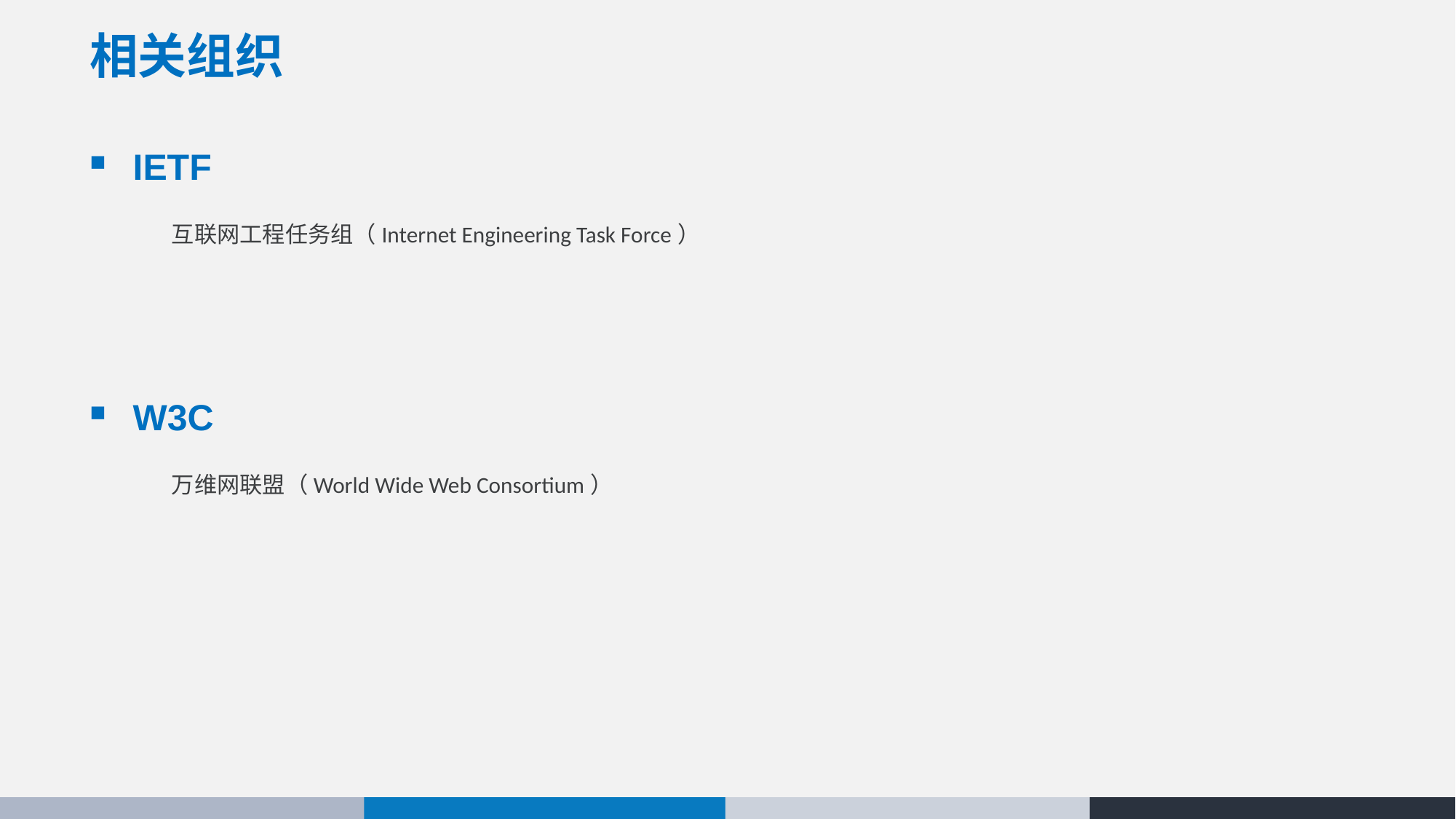

# 相关组织
IETF

互联网工程任务组（Internet Engineering Task Force）

W3C

万维网联盟（World Wide Web Consortium）